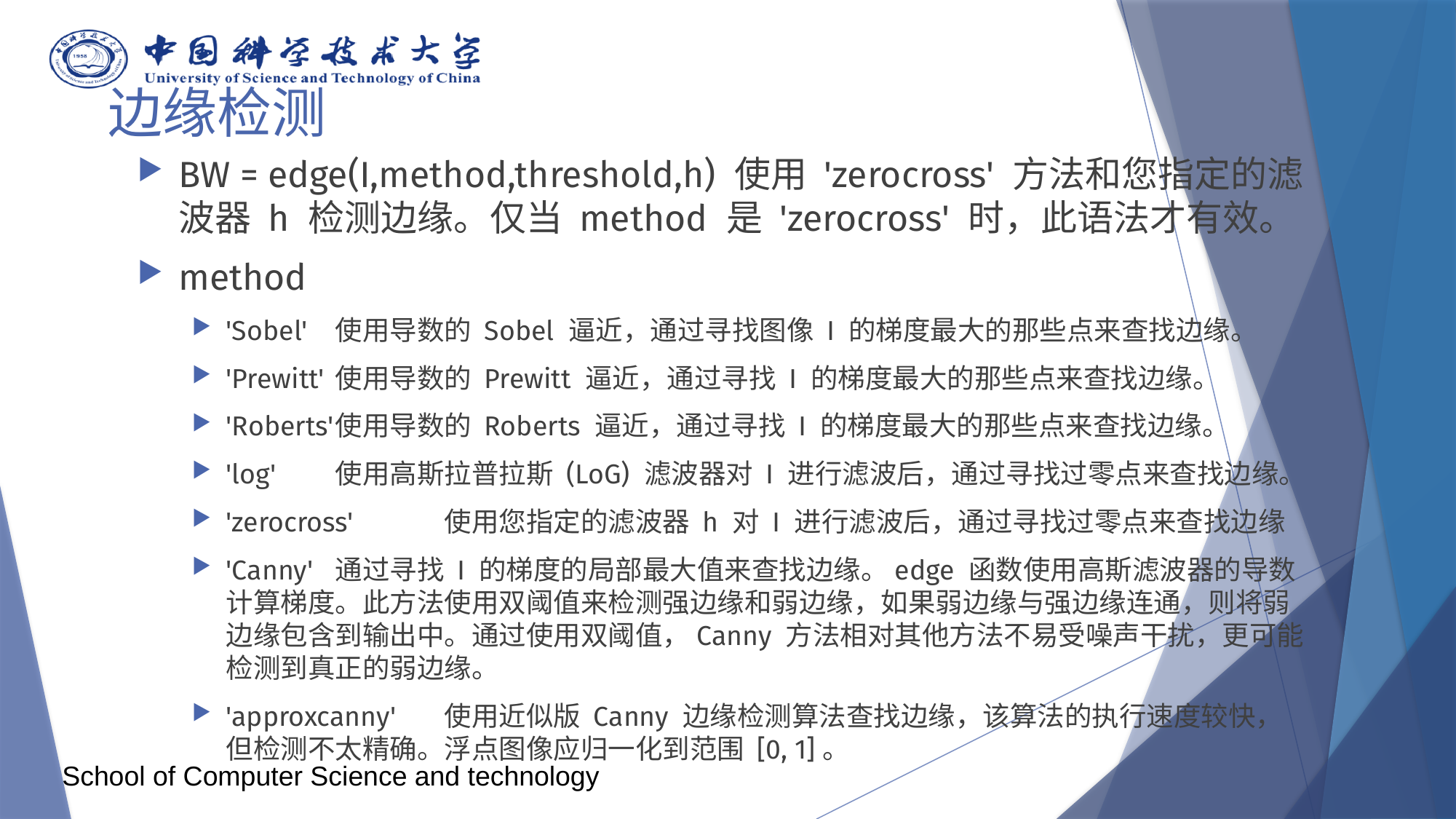

# 边缘检测
BW = edge(I,method,threshold,h) 使用 'zerocross' 方法和您指定的滤波器 h 检测边缘。仅当 method 是 'zerocross' 时，此语法才有效。
method
'Sobel'	使用导数的 Sobel 逼近，通过寻找图像 I 的梯度最大的那些点来查找边缘。
'Prewitt'	使用导数的 Prewitt 逼近，通过寻找 I 的梯度最大的那些点来查找边缘。
'Roberts'	使用导数的 Roberts 逼近，通过寻找 I 的梯度最大的那些点来查找边缘。
'log'	使用高斯拉普拉斯 (LoG) 滤波器对 I 进行滤波后，通过寻找过零点来查找边缘。
'zerocross'	使用您指定的滤波器 h 对 I 进行滤波后，通过寻找过零点来查找边缘
'Canny'	通过寻找 I 的梯度的局部最大值来查找边缘。edge 函数使用高斯滤波器的导数计算梯度。此方法使用双阈值来检测强边缘和弱边缘，如果弱边缘与强边缘连通，则将弱边缘包含到输出中。通过使用双阈值，Canny 方法相对其他方法不易受噪声干扰，更可能检测到真正的弱边缘。
'approxcanny'	使用近似版 Canny 边缘检测算法查找边缘，该算法的执行速度较快，但检测不太精确。浮点图像应归一化到范围 [0, 1]。